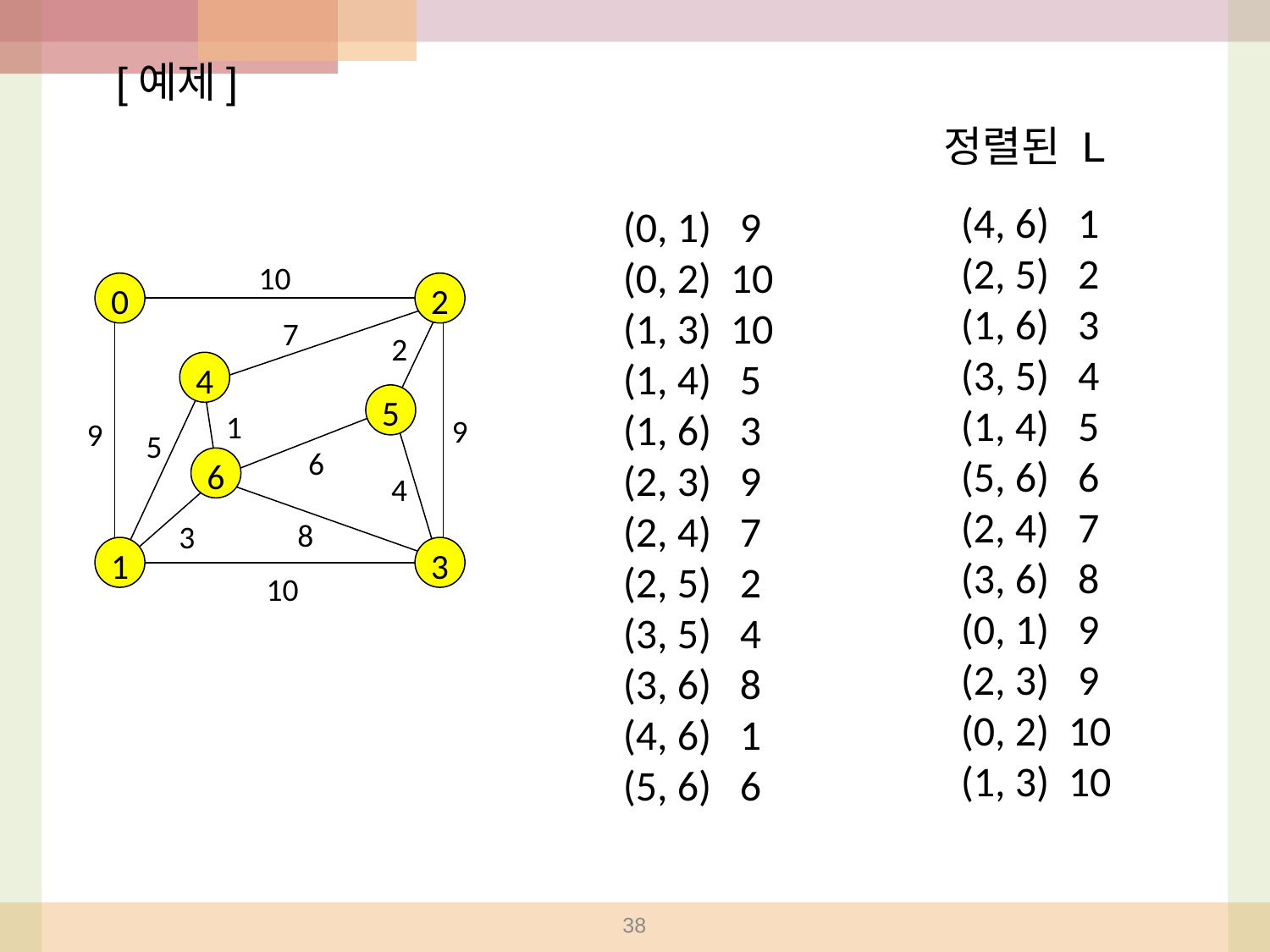

[예제]
정렬된 L
(4, 6)   1
(2, 5)   2
(1, 6)   3
(3, 5)   4
(1, 4)   5
(5, 6)   6
(2, 4)   7
(3, 6)   8
(0, 1)   9
(2, 3)   9
(0, 2)  10
(1, 3)  10
(0, 1)   9
(0, 2)  10
(1, 3)  10
(1, 4)   5
(1, 6)   3
(2, 3)   9
(2, 4)   7
(2, 5)   2
(3, 5)   4
(3, 6)   8
(4, 6)   1
(5, 6)   6
10

0

2
7
2

4

5
1
9
9
5
6

6
4
8
3

1

3
10
38